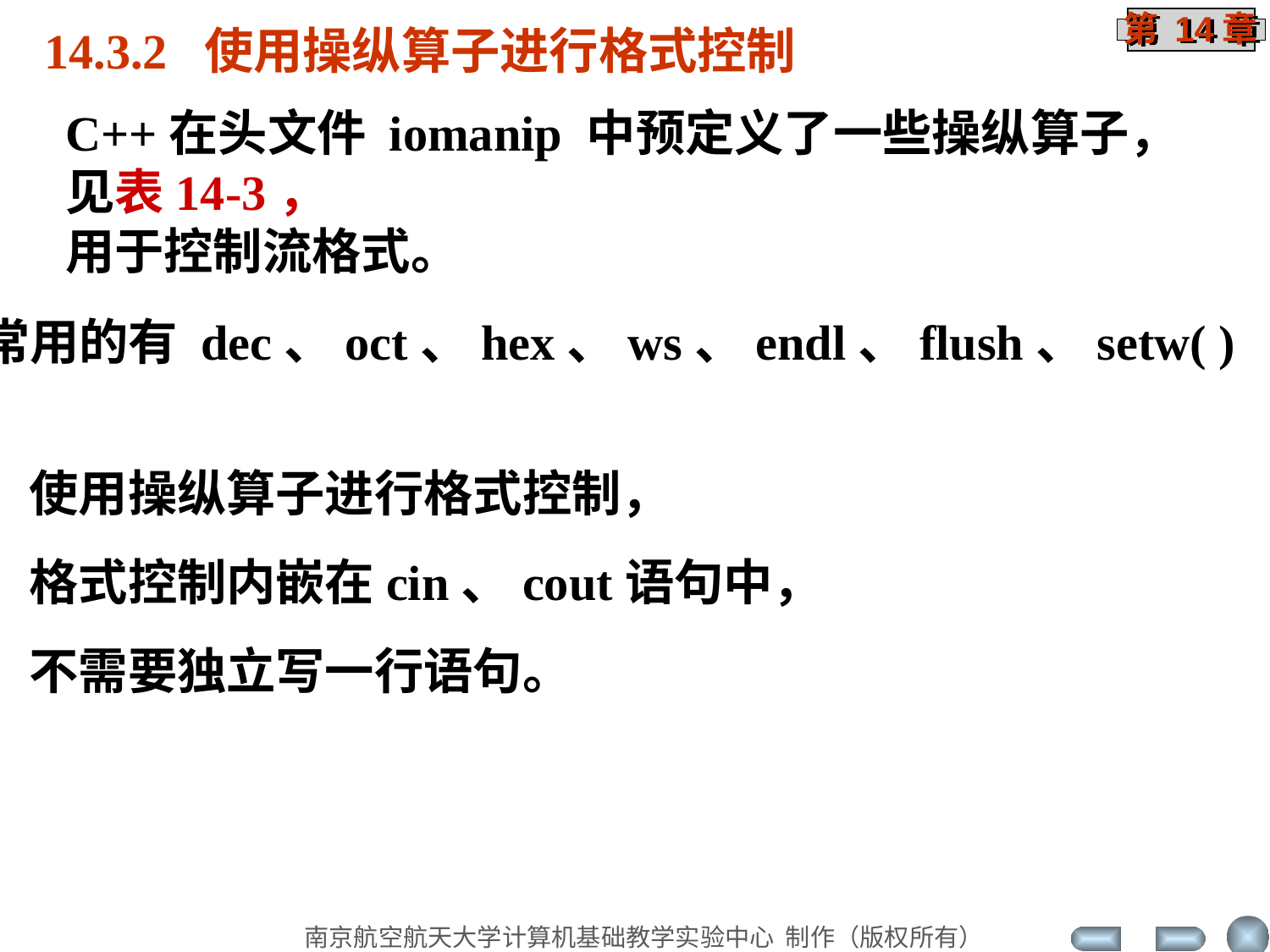

14.3.2  使用操纵算子进行格式控制
C++在头文件 iomanip 中预定义了一些操纵算子，见表14-3，
用于控制流格式。
常用的有 dec、oct、hex、ws、endl、flush、setw( )
使用操纵算子进行格式控制，
格式控制内嵌在cin、cout语句中，
不需要独立写一行语句。